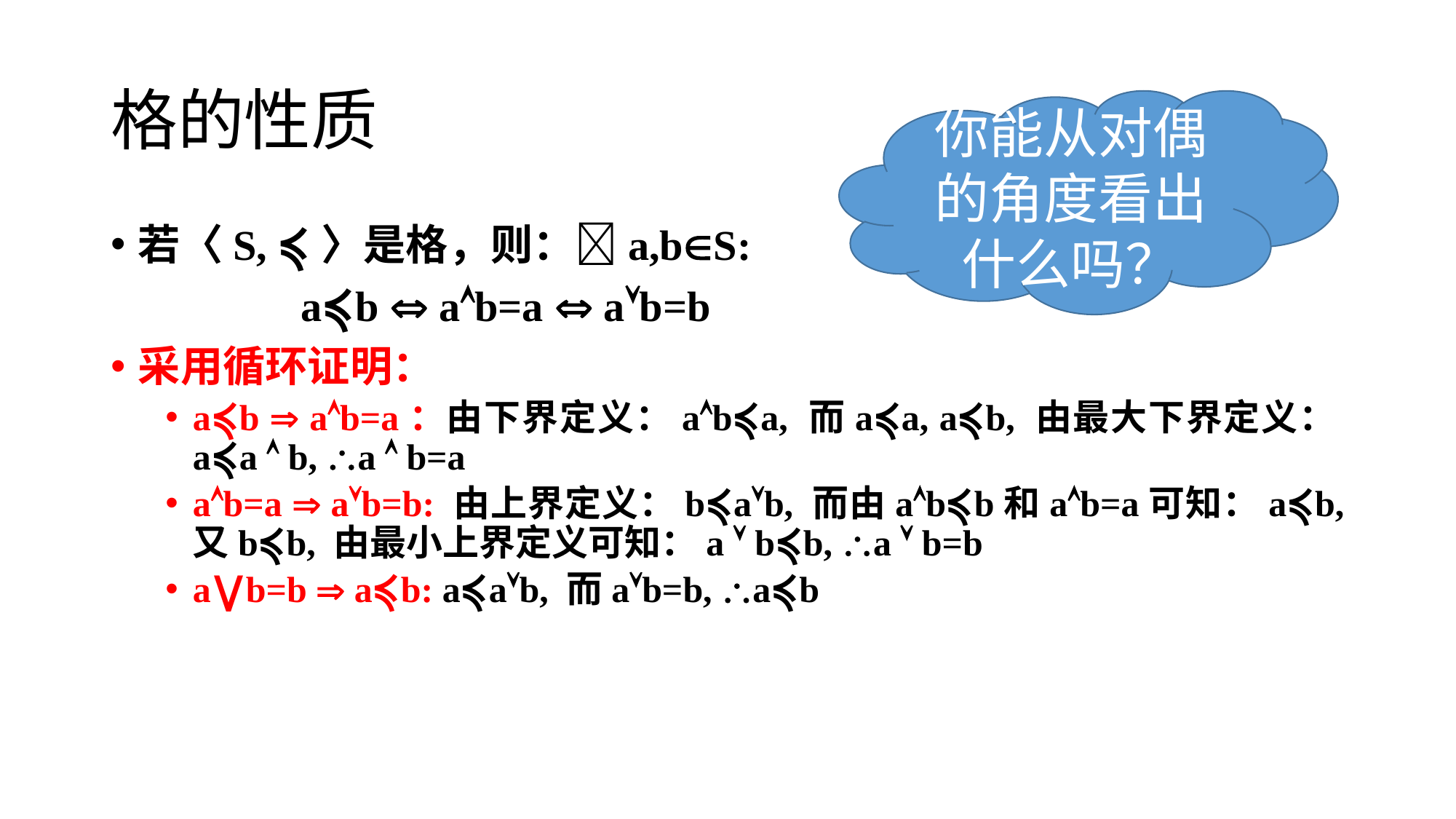

# 格的性质
你能从对偶的角度看出什么吗？
若〈S, ≼〉是格，则：∀a,b∈S:
                  a≼b ⇔ a∧b=a ⇔ a∨b=b
采用循环证明：
a≼b ⇒ a∧b=a：由下界定义：a∧b≼a, 而a≼a, a≼b, 由最大下界定义：a≼a ∧ b, ∴a ∧ b=a
a∧b=a ⇒ a∨b=b: 由上界定义：b≼a∨b, 而由a∧b≼b和a∧b=a可知：a≼b, 又b≼b, 由最小上界定义可知：a ∨ b≼b, ∴a ∨ b=b
a⋁b=b ⇒ a≼b: a≼a∨b, 而a∨b=b, ∴a≼b